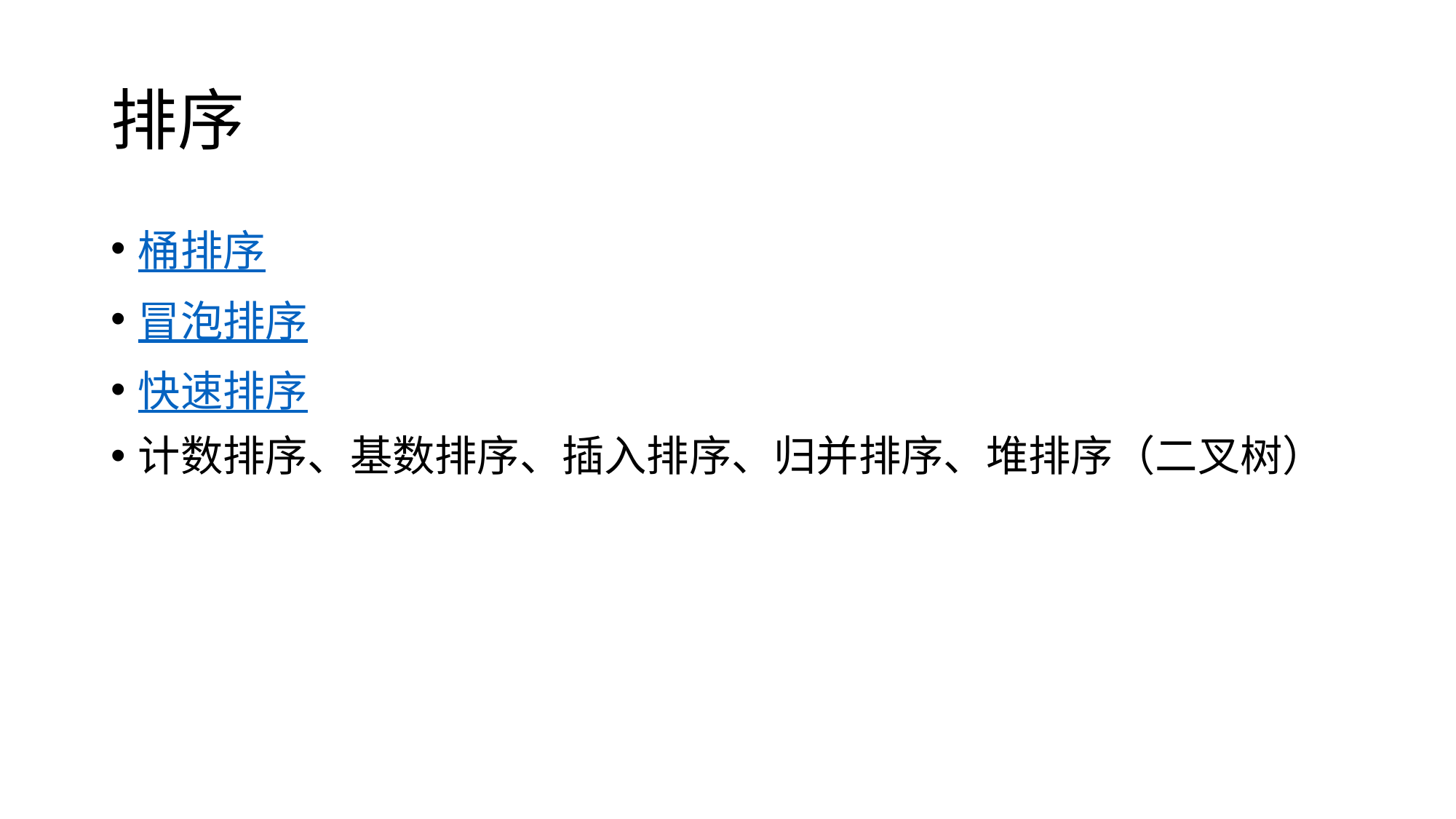

# 排序
桶排序
冒泡排序
快速排序
计数排序、基数排序、插入排序、归并排序、堆排序（二叉树）